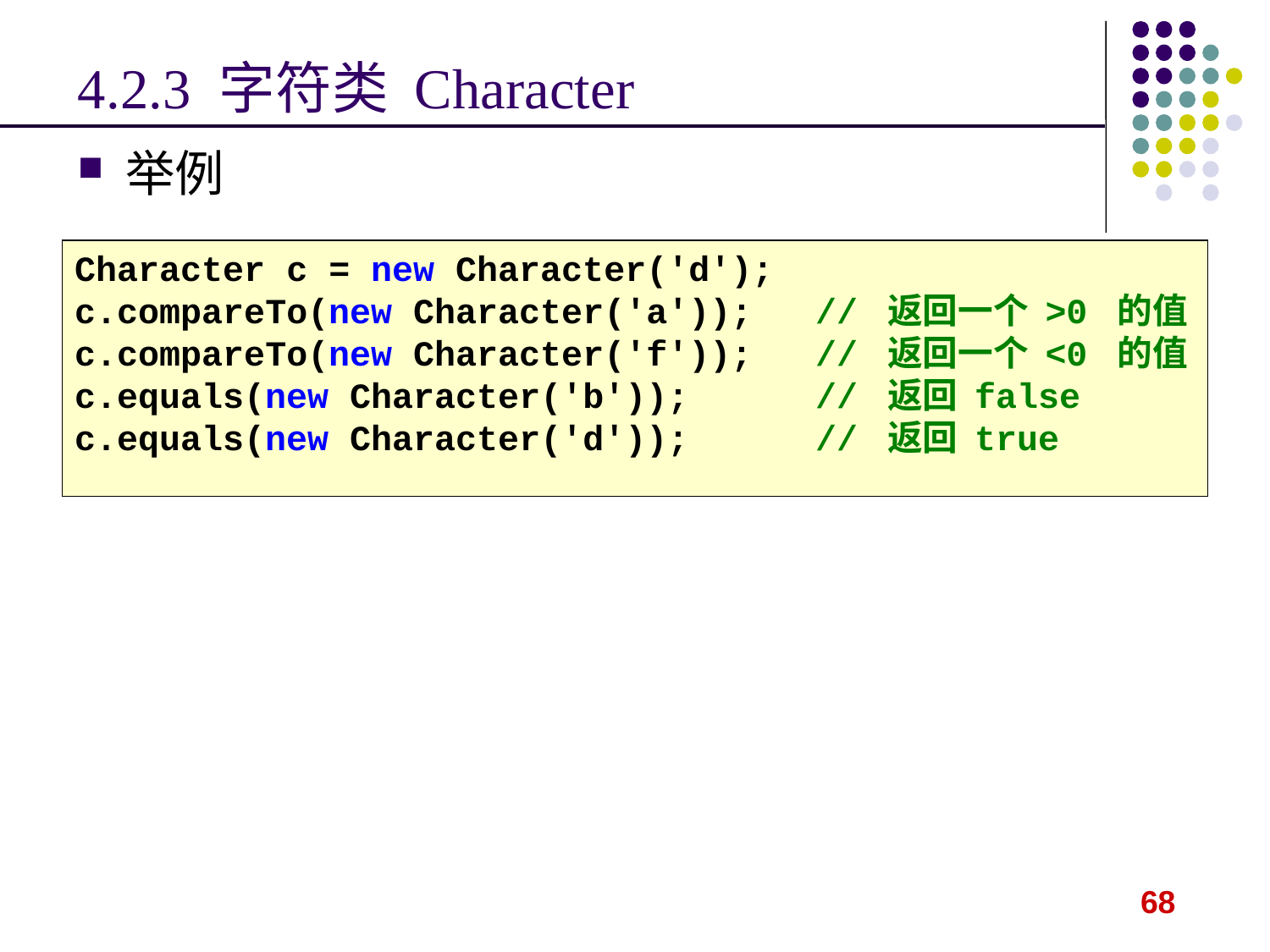

4.2.3 字符类 Character
举例
Character c = new Character('d');
c.compareTo(new Character('a'));   // 返回一个 >0 的值
c.compareTo(new Character('f'));   // 返回一个 <0 的值
c.equals(new Character('b'));      // 返回 false
c.equals(new Character('d'));      // 返回 true